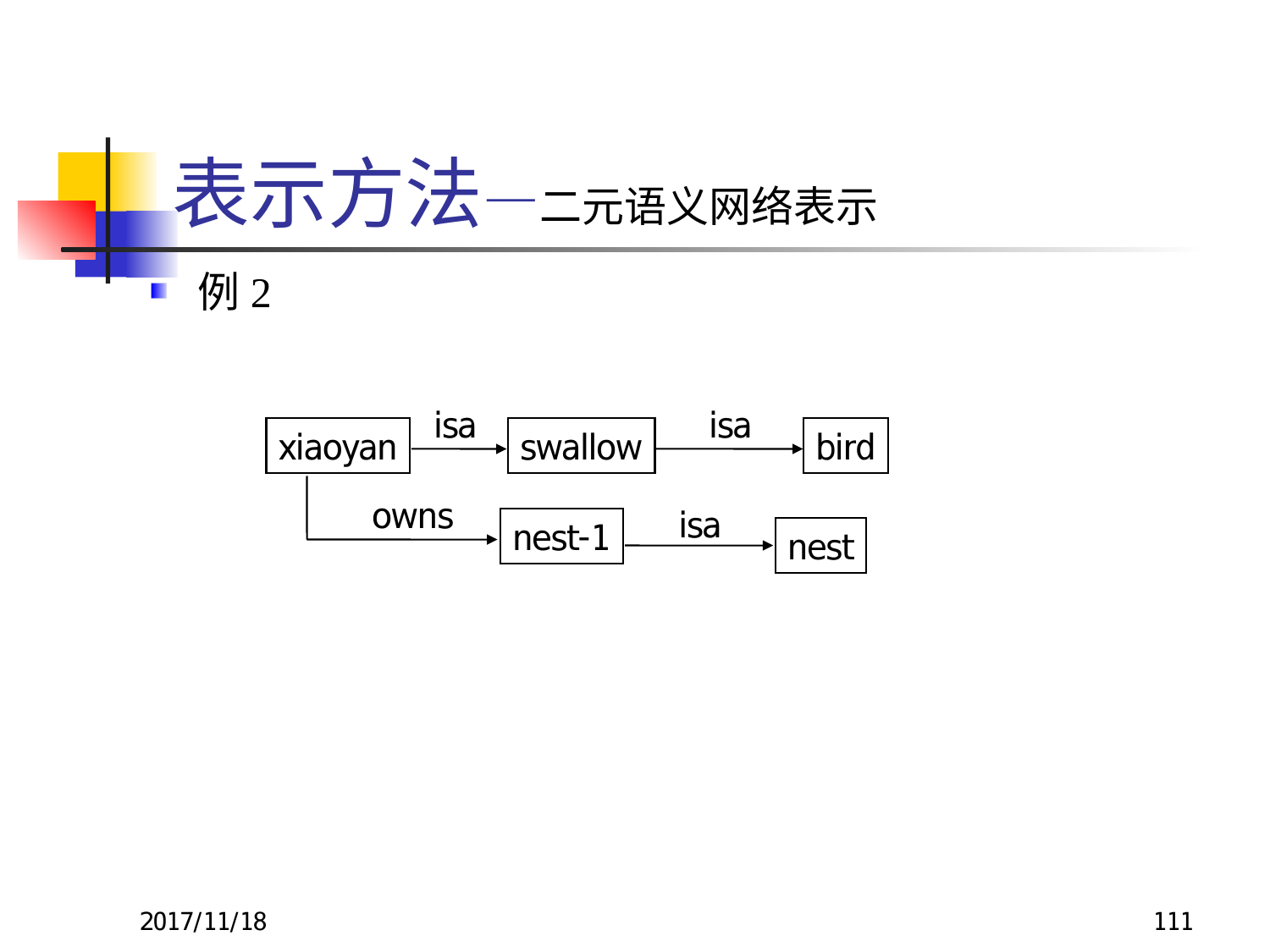

# 表示方法—二元语义网络表示
例2
isa
isa
xiaoyan
swallow
bird

owns
nest-1

isa
nest

2017/11/18
111